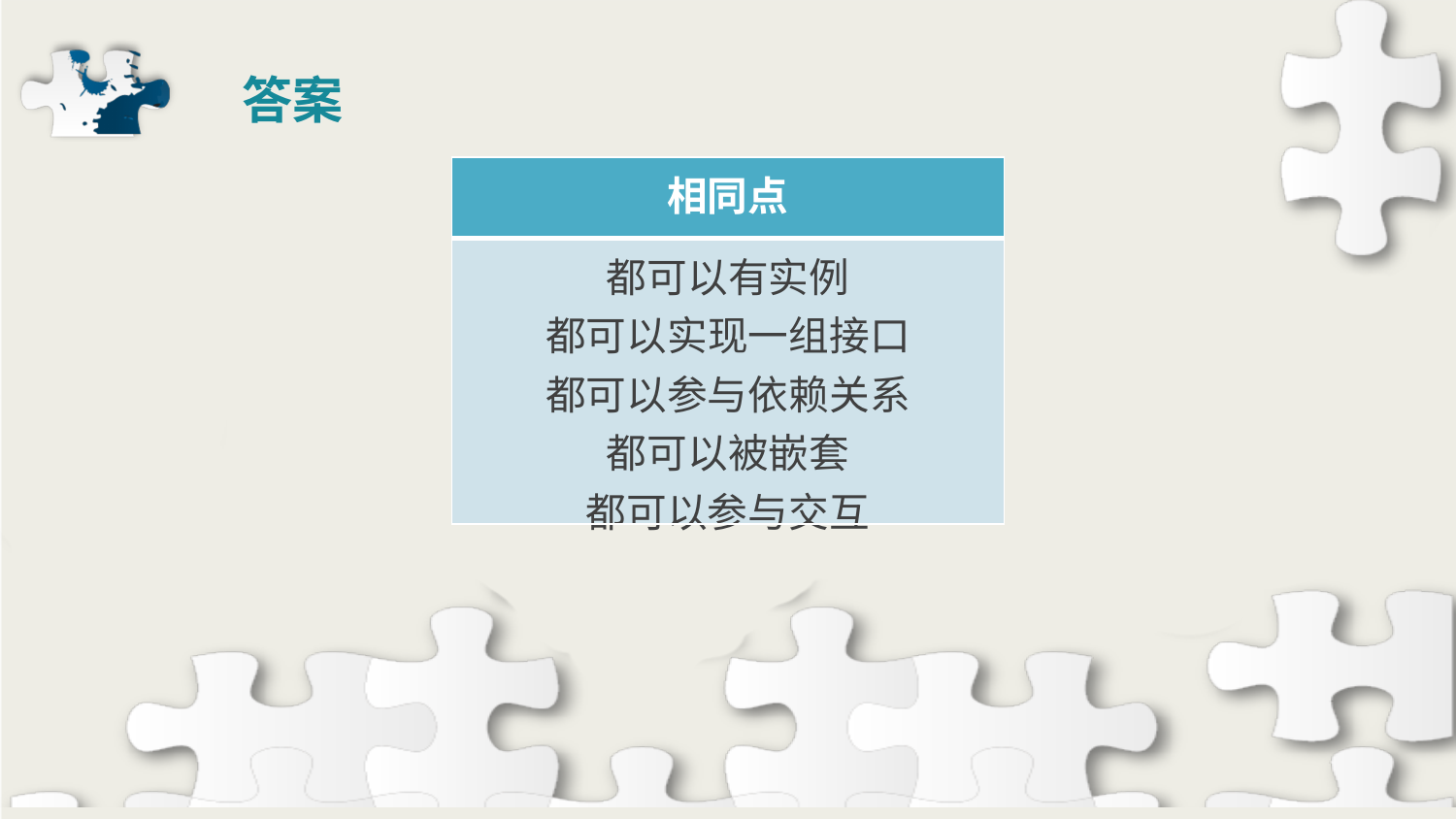

答案
| 相同点 |
| --- |
| 都可以有实例 都可以实现一组接口 都可以参与依赖关系 都可以被嵌套 都可以参与交互 |